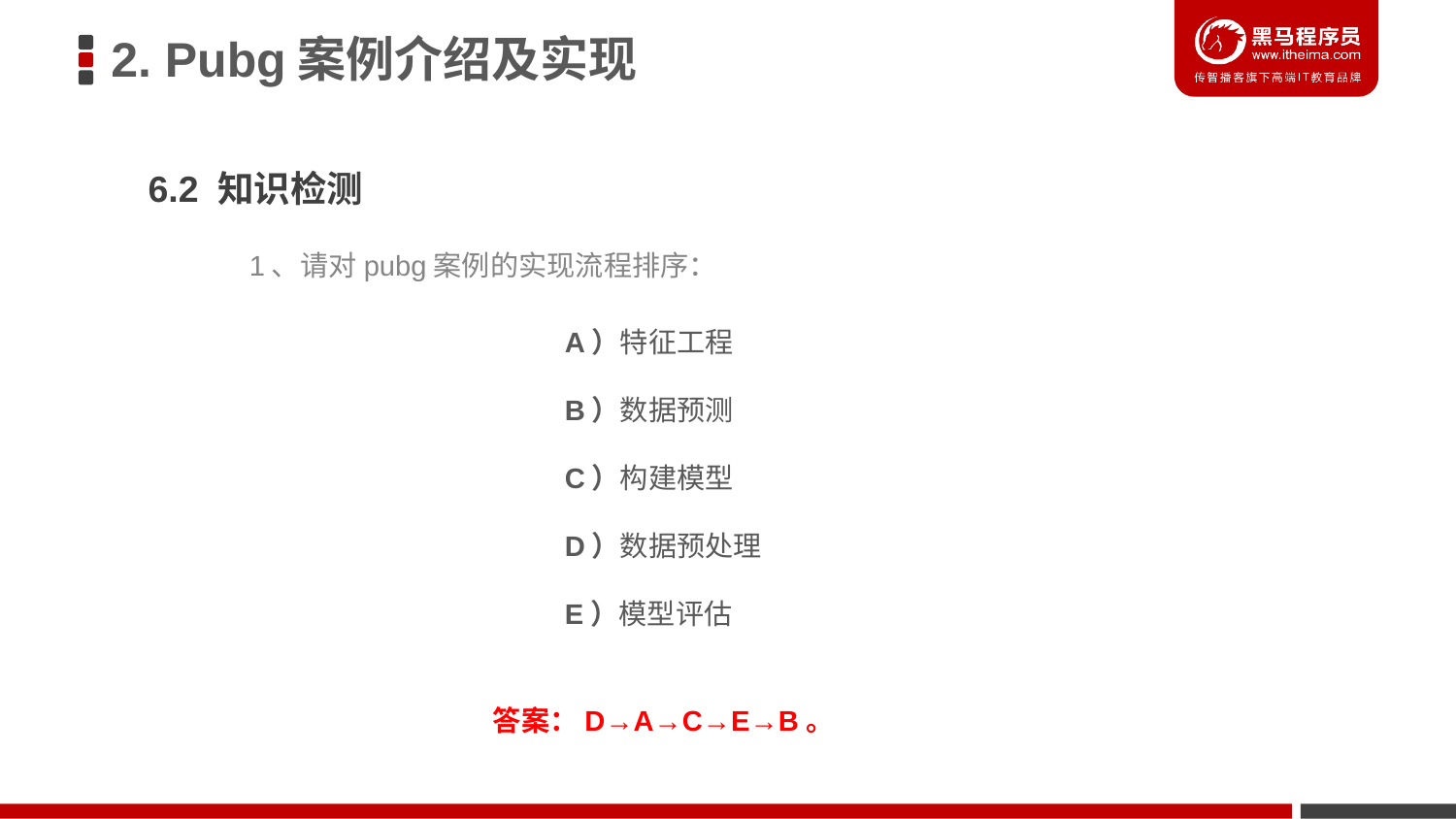

2. Pubg案例介绍及实现
6.2 知识检测
1、请对pubg案例的实现流程排序：
A）特征工程

B）数据预测

C）构建模型

D）数据预处理

E）模型评估
答案：D→A→C→E→B。